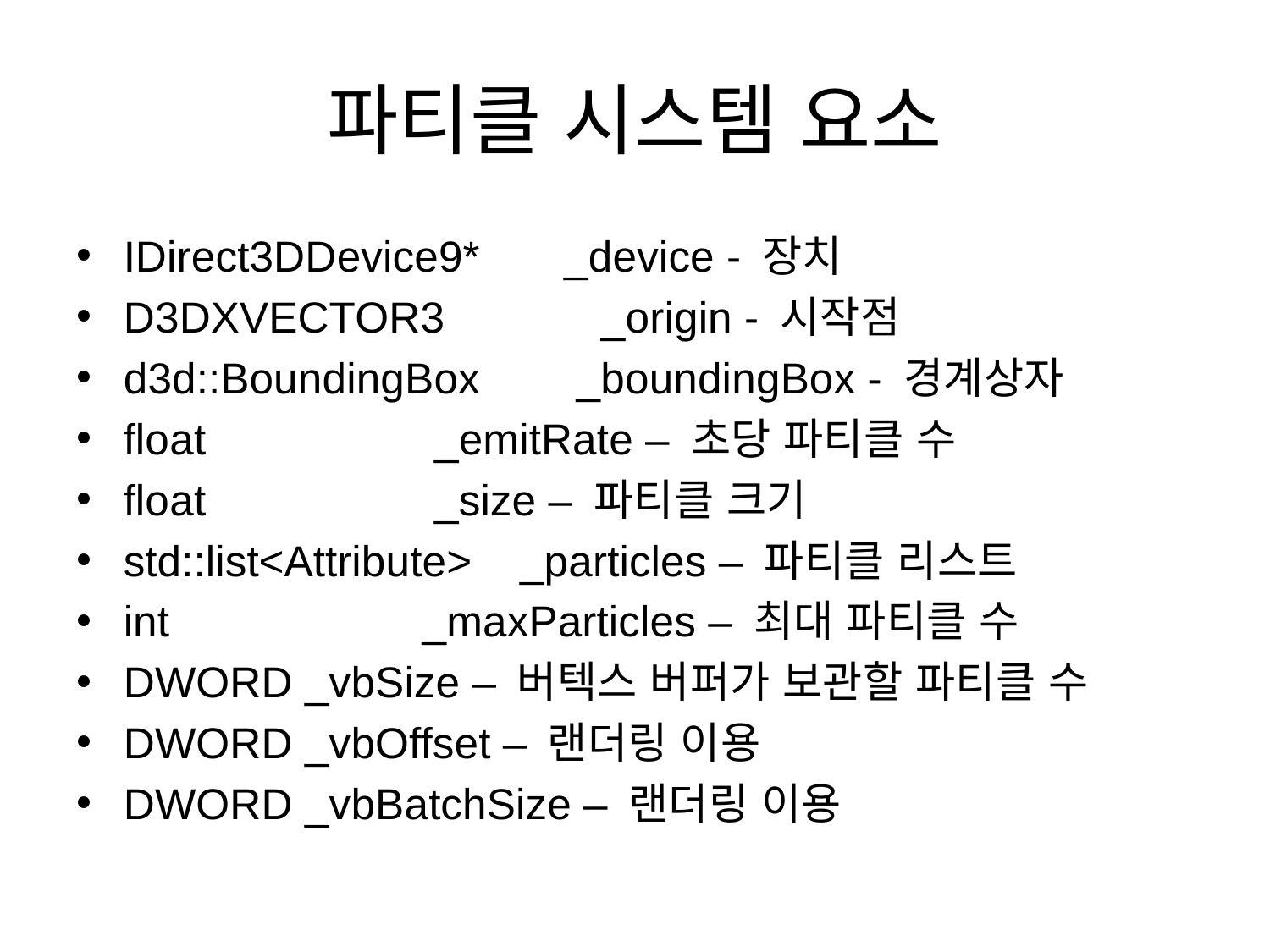

# 파티클 시스템 요소
IDirect3DDevice9*       _device - 장치
D3DXVECTOR3             _origin - 시작점
d3d::BoundingBox        _boundingBox - 경계상자
float                   _emitRate – 초당 파티클 수
float                   _size – 파티클 크기
std::list<Attribute>    _particles – 파티클 리스트
int                     _maxParticles – 최대 파티클 수
DWORD _vbSize – 버텍스 버퍼가 보관할 파티클 수
DWORD _vbOffset – 랜더링 이용
DWORD _vbBatchSize – 랜더링 이용